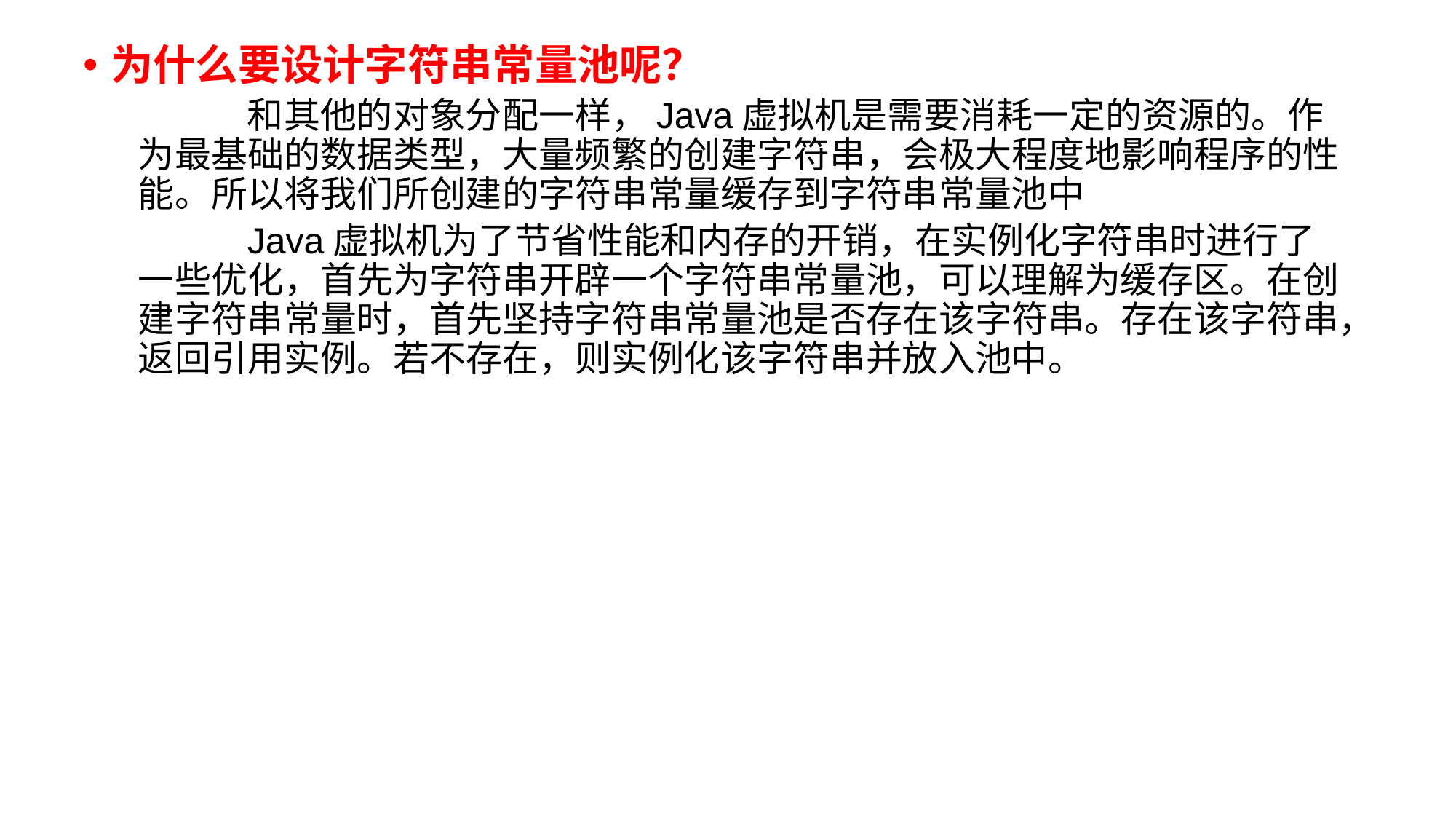

为什么要设计字符串常量池呢？
	和其他的对象分配一样，Java虚拟机是需要消耗一定的资源的。作为最基础的数据类型，大量频繁的创建字符串，会极大程度地影响程序的性能。所以将我们所创建的字符串常量缓存到字符串常量池中
	Java虚拟机为了节省性能和内存的开销，在实例化字符串时进行了一些优化，首先为字符串开辟一个字符串常量池，可以理解为缓存区。在创建字符串常量时，首先坚持字符串常量池是否存在该字符串。存在该字符串，返回引用实例。若不存在，则实例化该字符串并放入池中。